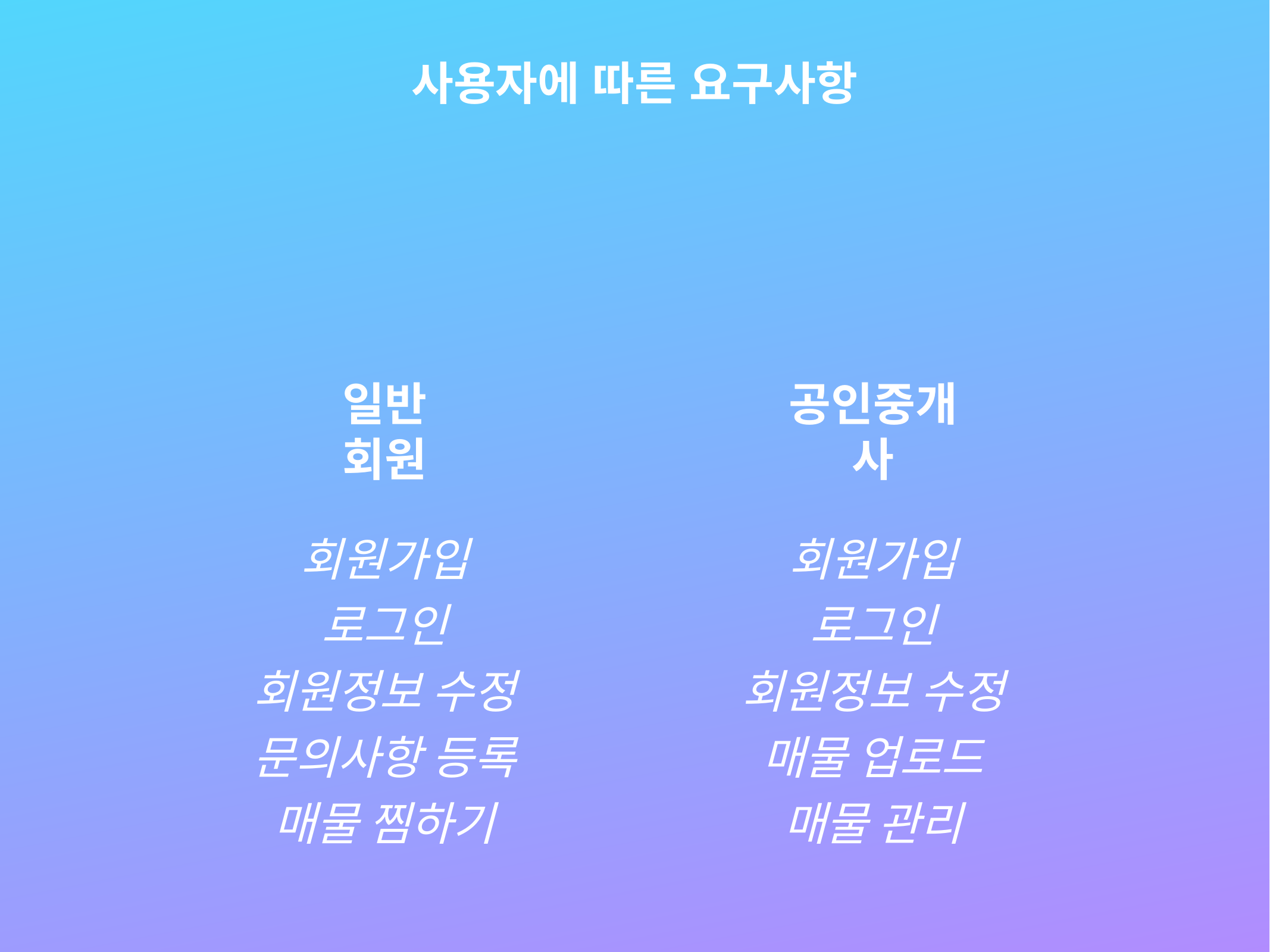

사용자에 따른 요구사항
일반 회원
공인중개사
회원가입
로그인
회원정보 수정
문의사항 등록
매물 찜하기
회원가입
로그인
회원정보 수정
매물 업로드
매물 관리